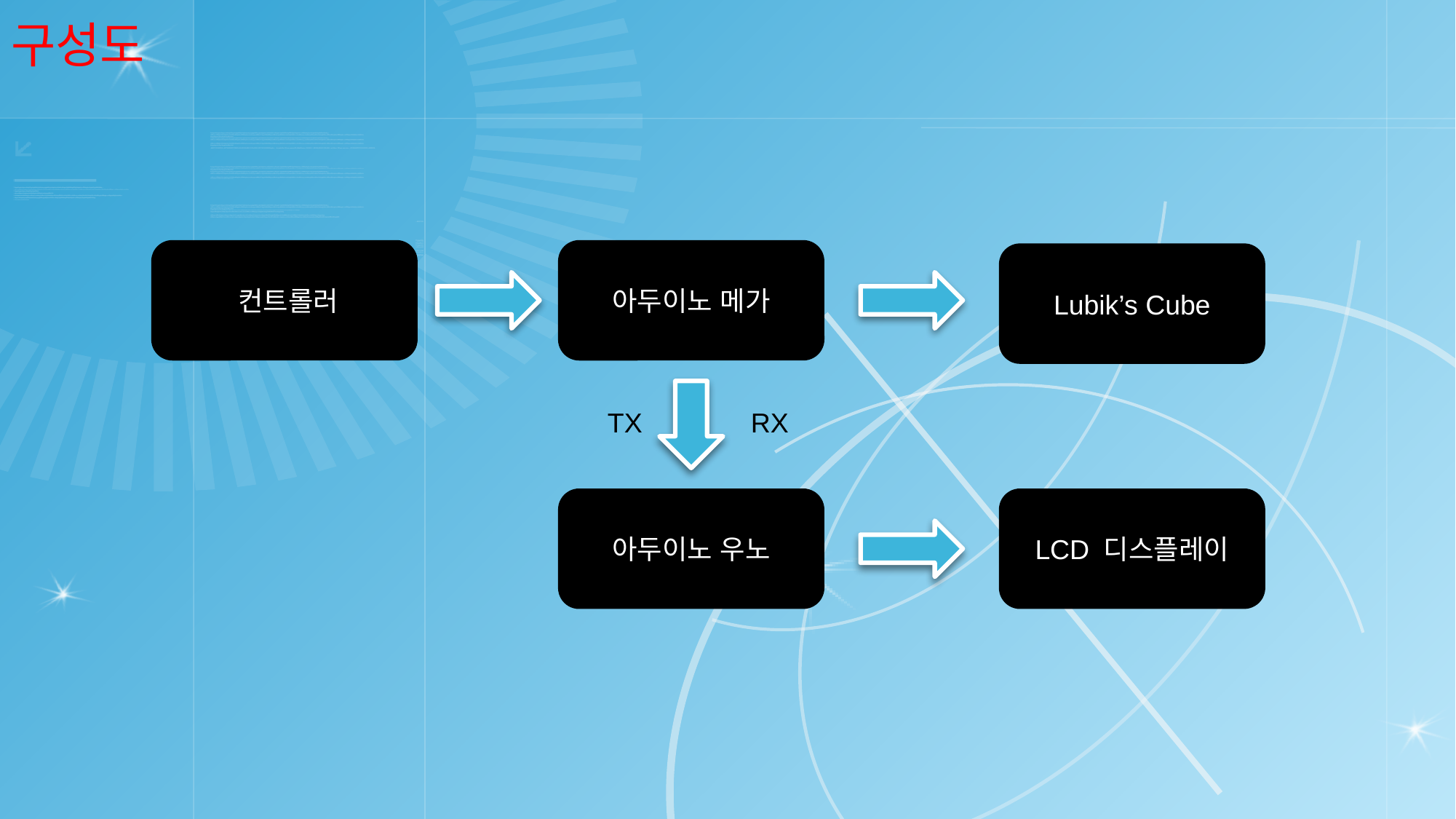

구성도

아두이노 메가
Lubik’s Cube

컨트롤러

TX
RX
아두이노 우노
LCD 디스플레이